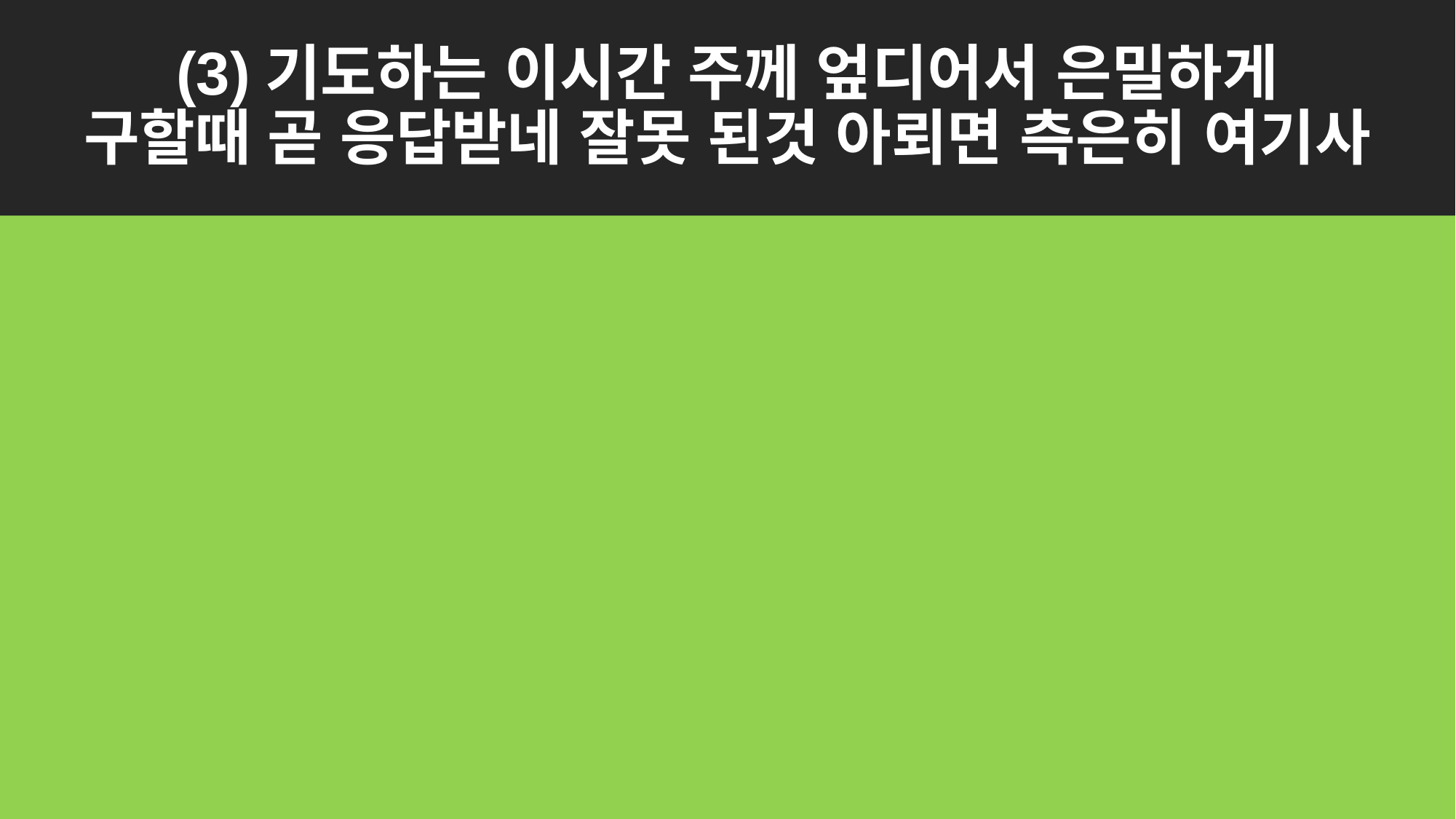

# (3)기도하는 이시간 주께 엎디어서 은밀하게
구할때 곧 응답받네 잘못 된것 아뢰면 측은히 여기사